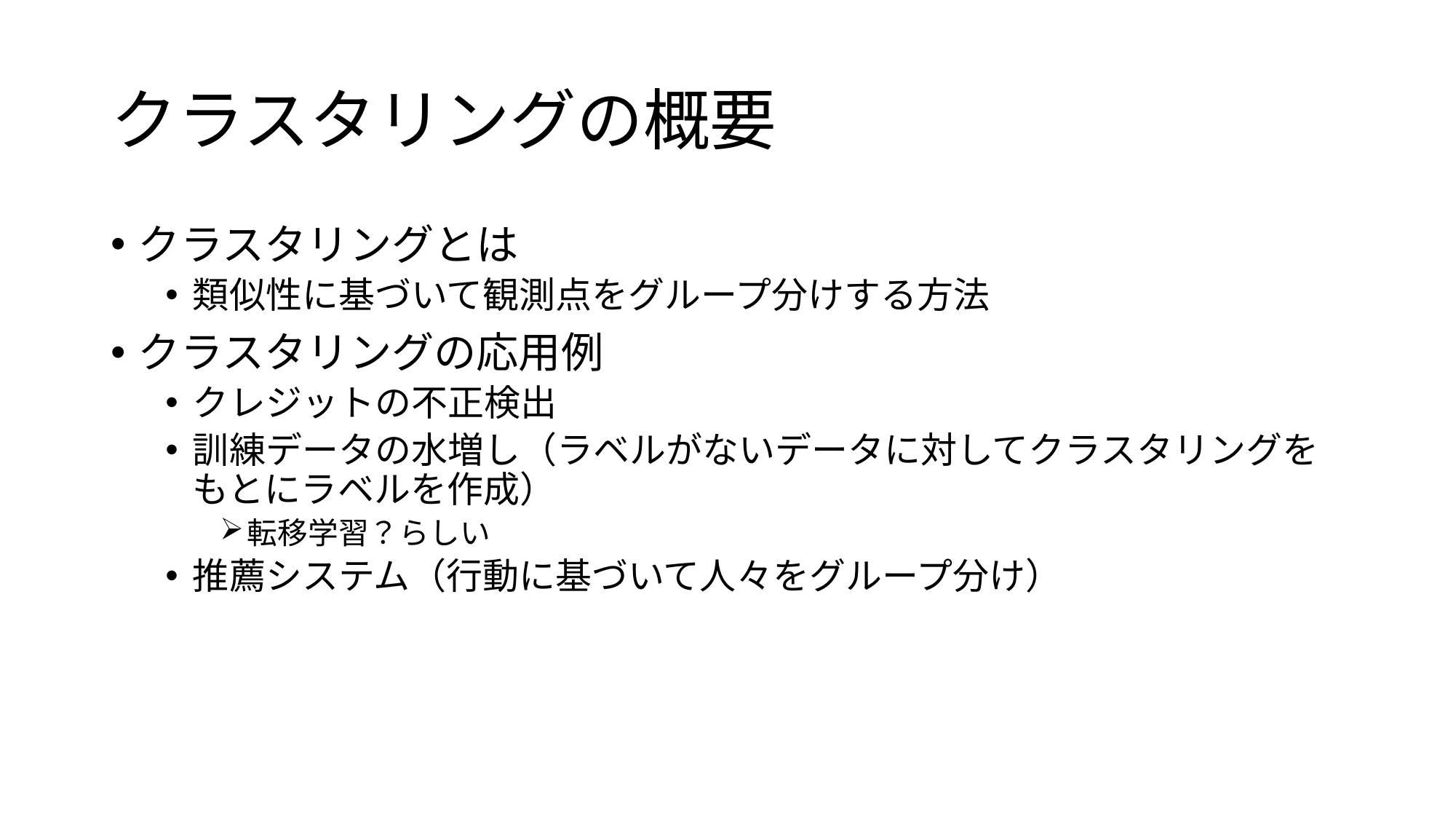

# クラスタリングの概要
クラスタリングとは
類似性に基づいて観測点をグループ分けする方法
クラスタリングの応用例
クレジットの不正検出
訓練データの水増し（ラベルがないデータに対してクラスタリングをもとにラベルを作成）
転移学習？らしい
推薦システム（行動に基づいて人々をグループ分け）